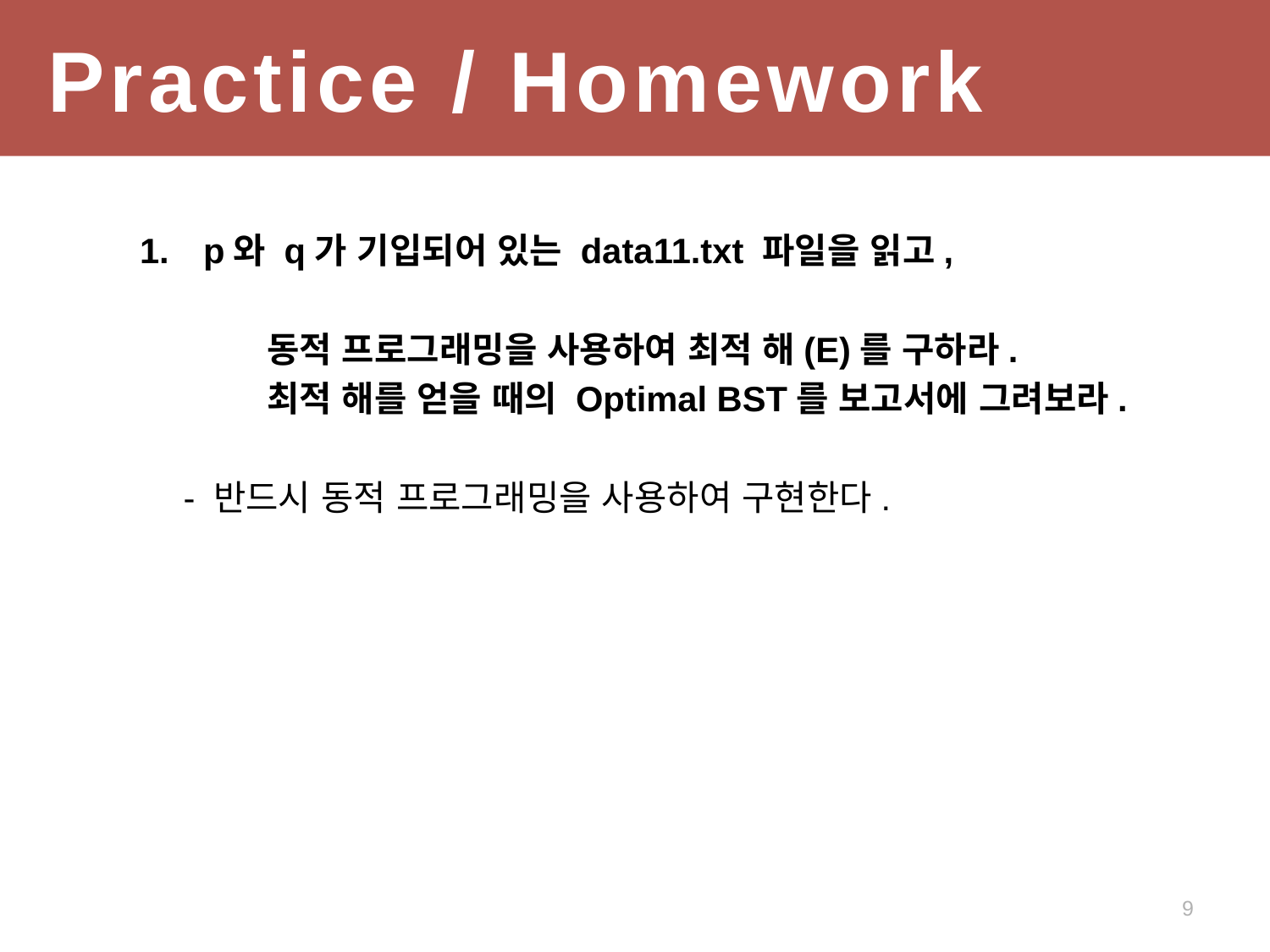

Practice / Homework
p와 q가 기입되어 있는 data11.txt 파일을 읽고,

	동적 프로그래밍을 사용하여 최적 해(E)를 구하라.
	최적 해를 얻을 때의 Optimal BST를 보고서에 그려보라.

　- 반드시 동적 프로그래밍을 사용하여 구현한다.
9